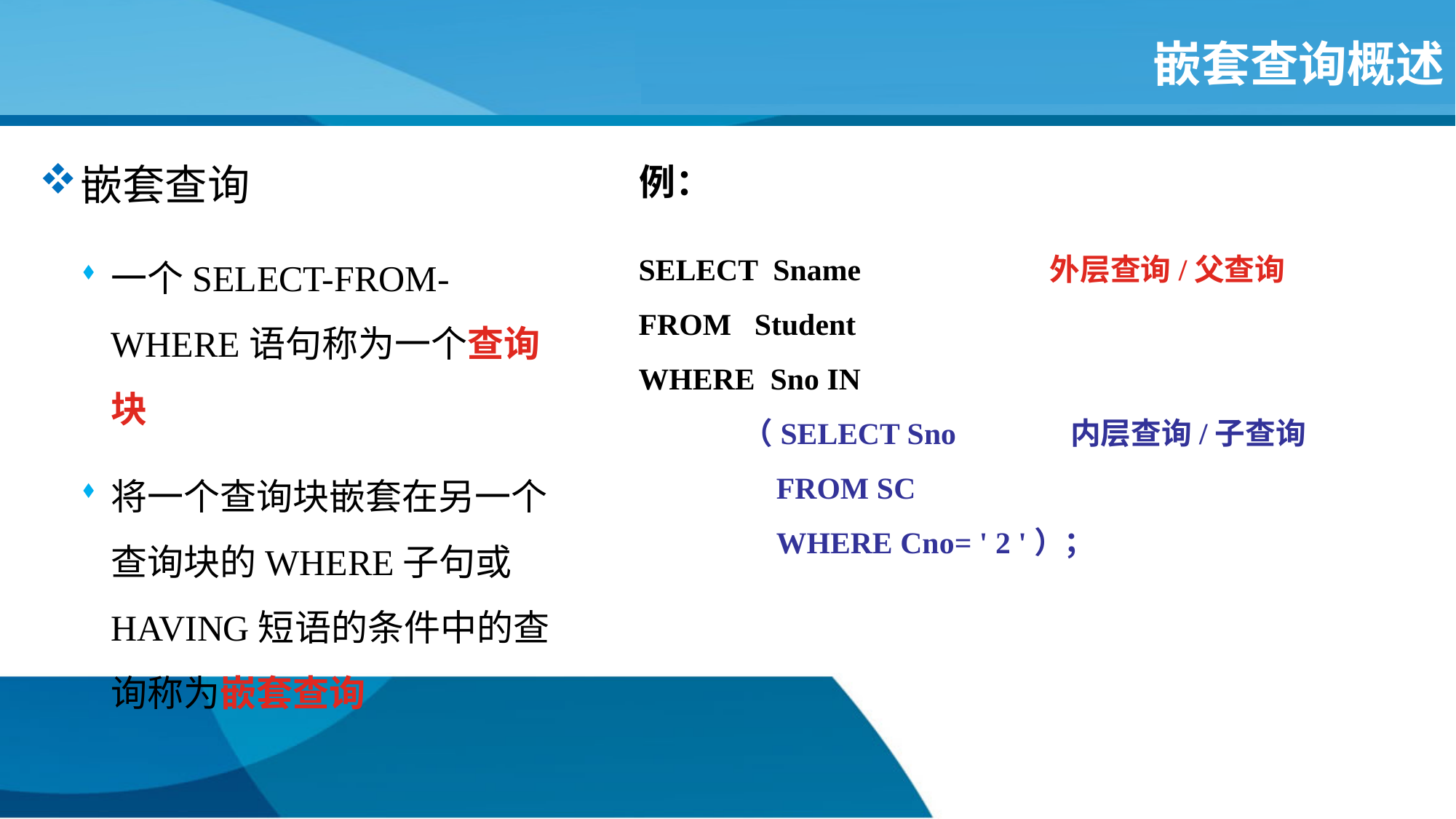

# 嵌套查询概述
嵌套查询
一个SELECT-FROM-WHERE语句称为一个查询块
将一个查询块嵌套在另一个查询块的WHERE子句或HAVING短语的条件中的查询称为嵌套查询

例：
SELECT  Sname	          外层查询/父查询
FROM   Student
WHERE  Sno IN
              （SELECT Sno              内层查询/子查询
                  FROM SC
                  WHERE Cno= ' 2 '）；